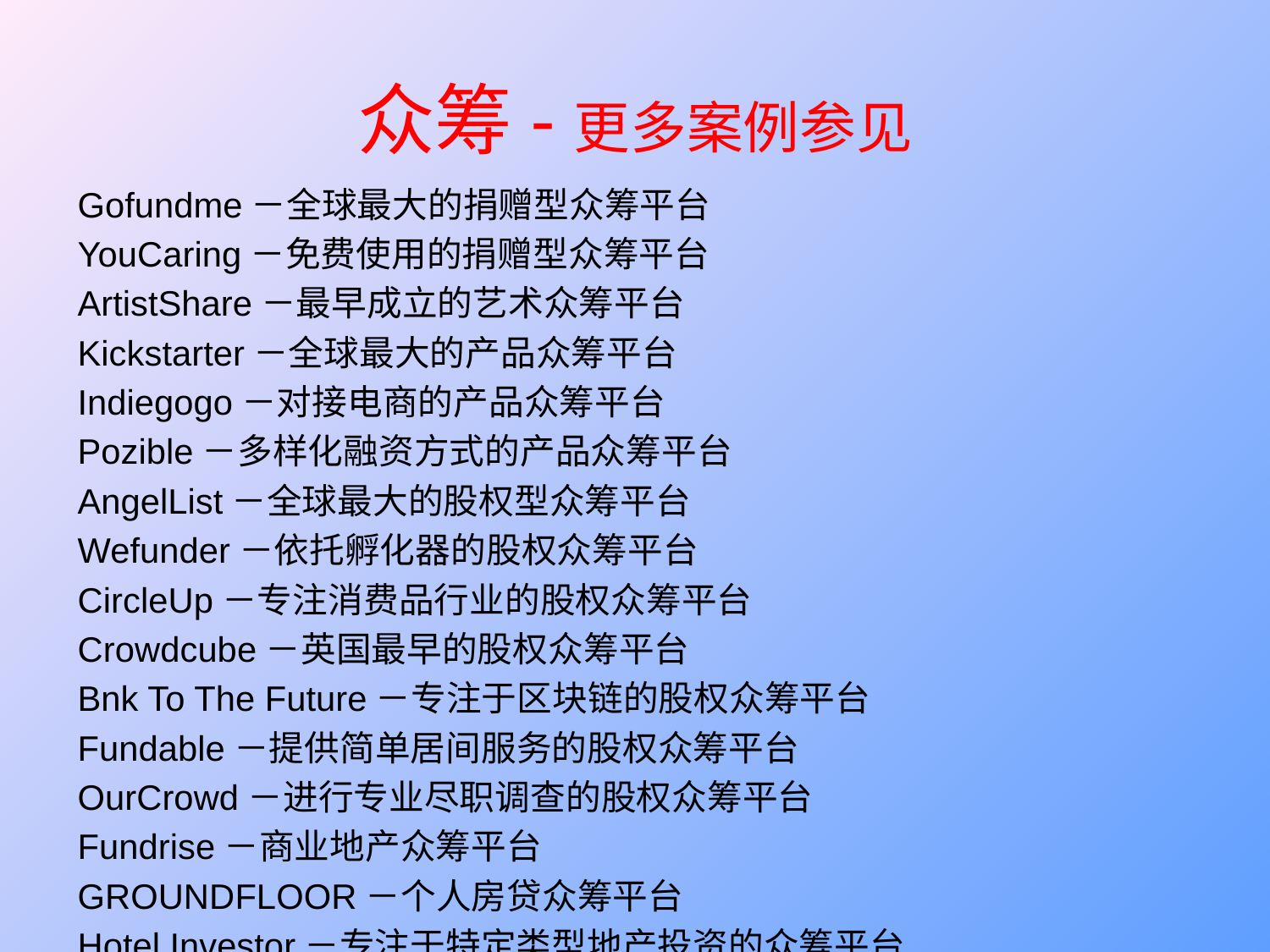

# 众筹-更多案例参见
Gofundme－全球最大的捐赠型众筹平台
YouCaring－免费使用的捐赠型众筹平台
ArtistShare－最早成立的艺术众筹平台
Kickstarter－全球最大的产品众筹平台
Indiegogo－对接电商的产品众筹平台
Pozible－多样化融资方式的产品众筹平台
AngelList－全球最大的股权型众筹平台
Wefunder－依托孵化器的股权众筹平台
CircleUp－专注消费品行业的股权众筹平台
Crowdcube－英国最早的股权众筹平台
Bnk To The Future－专注于区块链的股权众筹平台
Fundable－提供简单居间服务的股权众筹平台
OurCrowd－进行专业尽职调查的股权众筹平台
Fundrise－商业地产众筹平台
GROUNDFLOOR－个人房贷众筹平台
Hotel Investor－专注于特定类型地产投资的众筹平台
Dwellxchange－特殊类房地产众筹公司